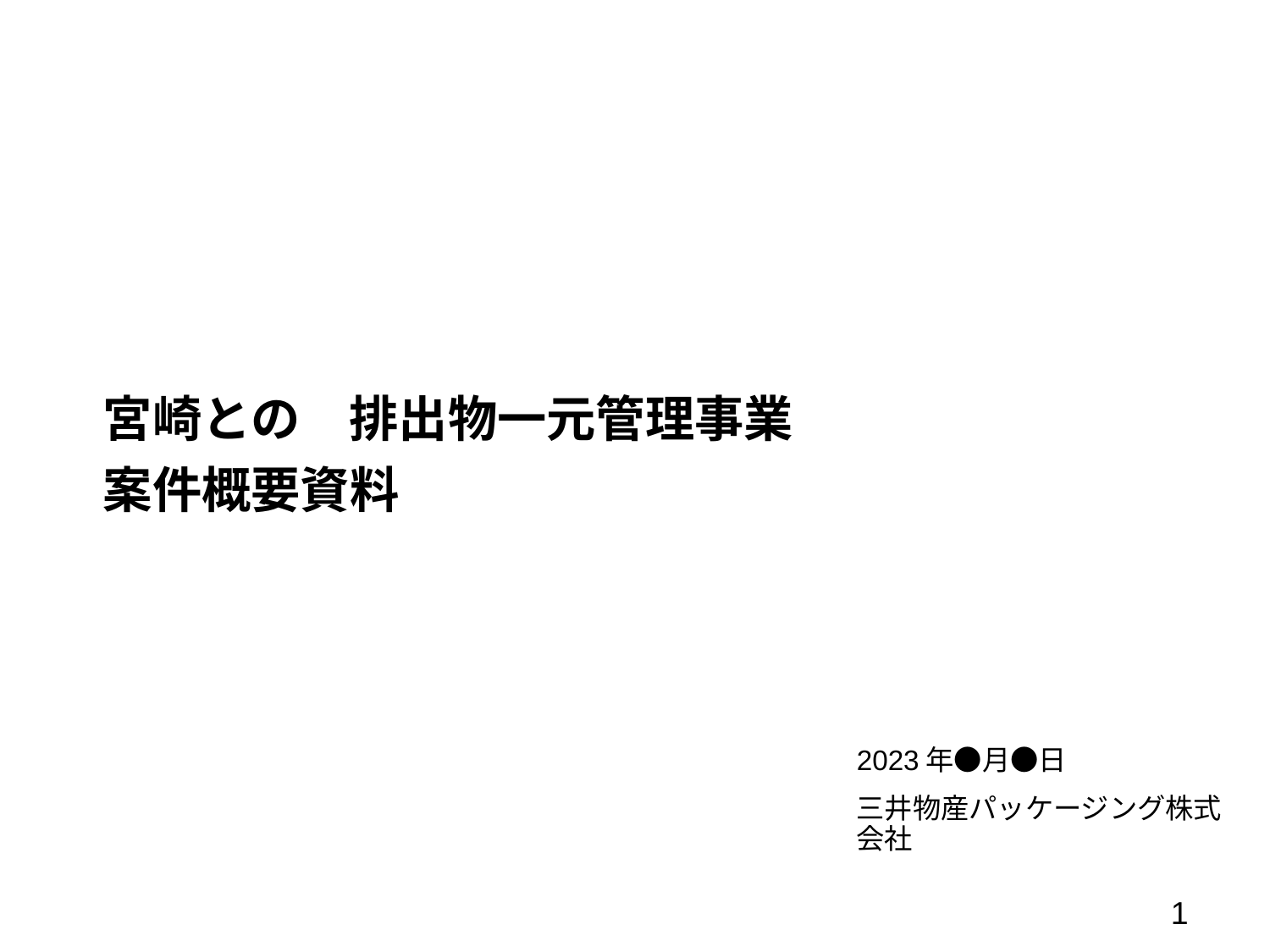

宮崎との　排出物一元管理事業
案件概要資料

2023年●月●日
三井物産パッケージング株式会社
1